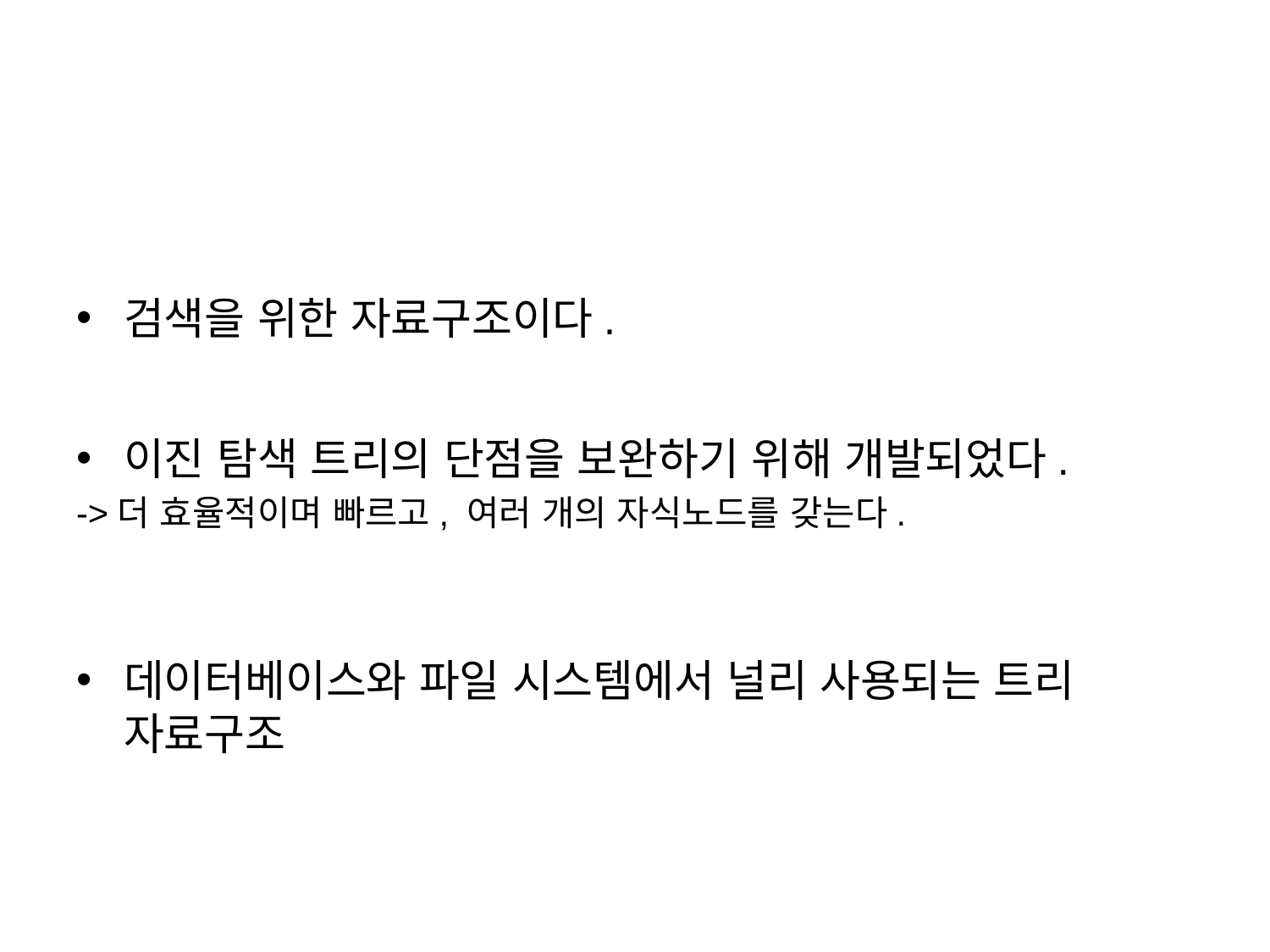

#

검색을 위한 자료구조이다.

이진 탐색 트리의 단점을 보완하기 위해 개발되었다.
->더 효율적이며 빠르고, 여러 개의 자식노드를 갖는다.

데이터베이스와 파일 시스템에서 널리 사용되는 트리 자료구조